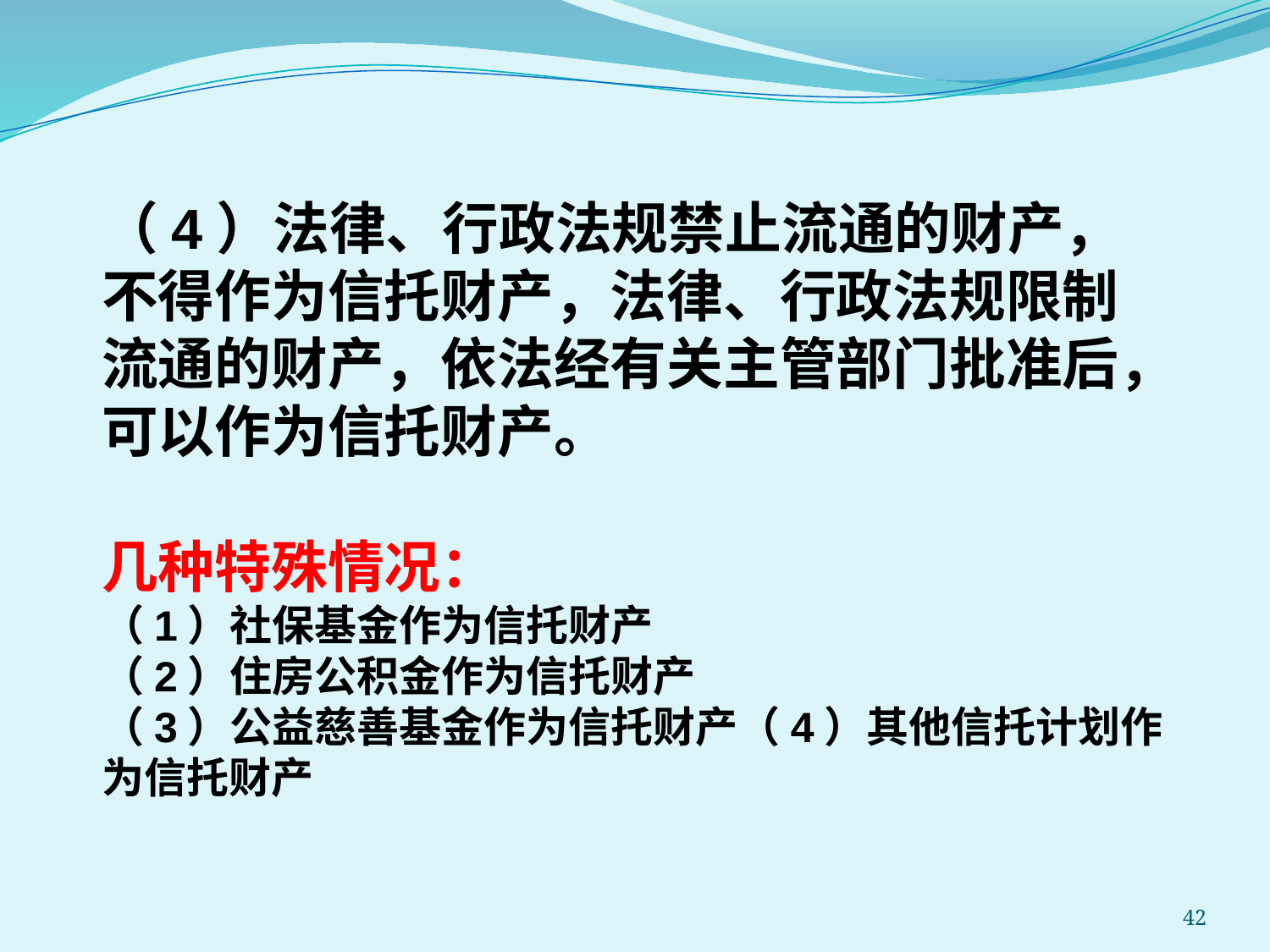

（4）法律、行政法规禁止流通的财产，不得作为信托财产，法律、行政法规限制流通的财产，依法经有关主管部门批准后，可以作为信托财产。

几种特殊情况：
（1）社保基金作为信托财产
（2）住房公积金作为信托财产
（3）公益慈善基金作为信托财产（4）其他信托计划作为信托财产

42